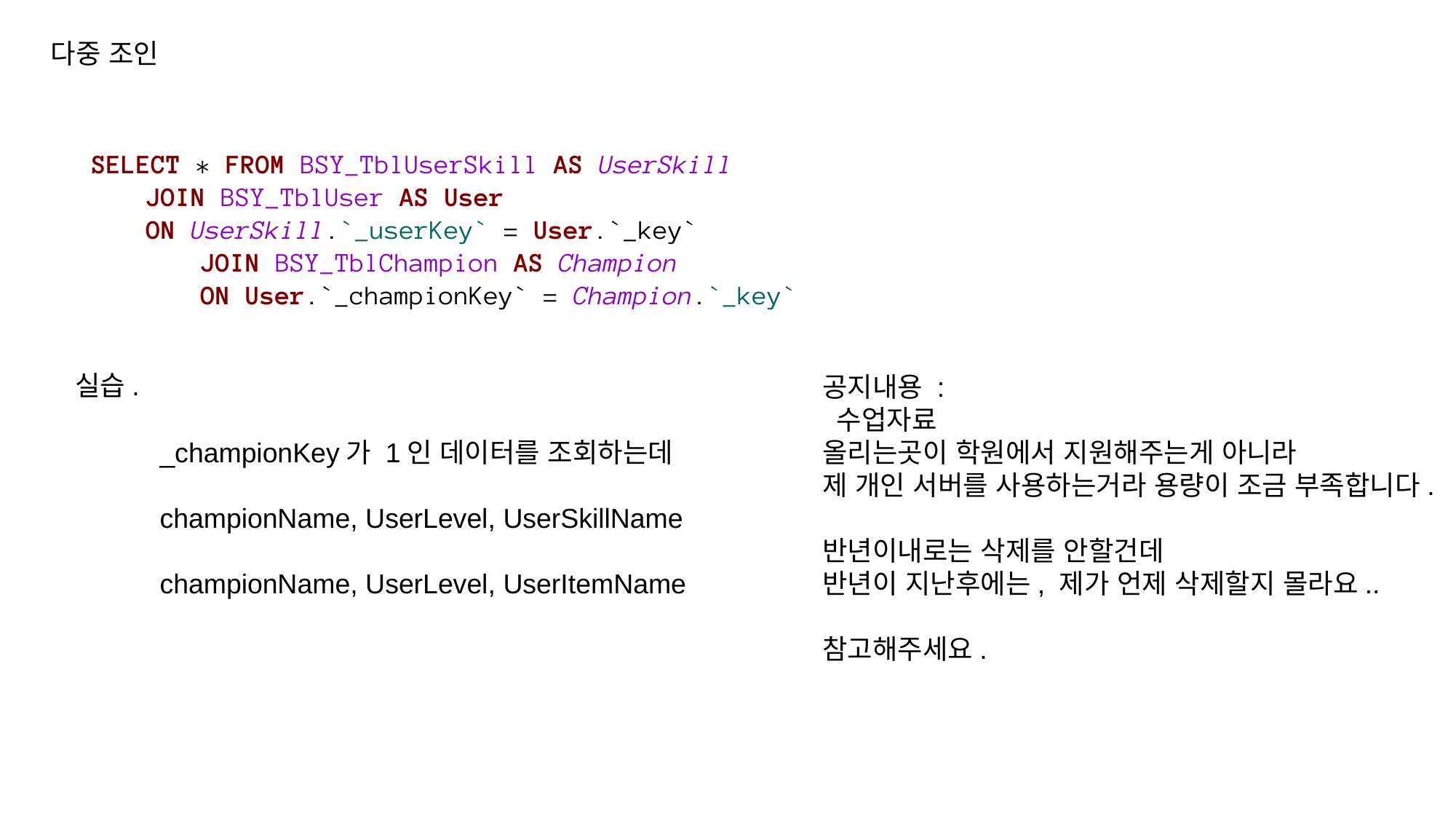

다중 조인

SELECT * FROM BSY_TblUserSkill AS UserSkill
JOIN BSY_TblUser AS User
ON UserSkill.`_userKey` = User.`_key`
JOIN BSY_TblChampion AS Champion
ON User.`_championKey` = Champion.`_key`
실습.
공지내용 :
 수업자료
올리는곳이 학원에서 지원해주는게 아니라
제 개인 서버를 사용하는거라 용량이 조금 부족합니다.

반년이내로는 삭제를 안할건데
반년이 지난후에는, 제가 언제 삭제할지 몰라요..

참고해주세요.
_championKey가 1인 데이터를 조회하는데

championName, UserLevel, UserSkillName

championName, UserLevel, UserItemName